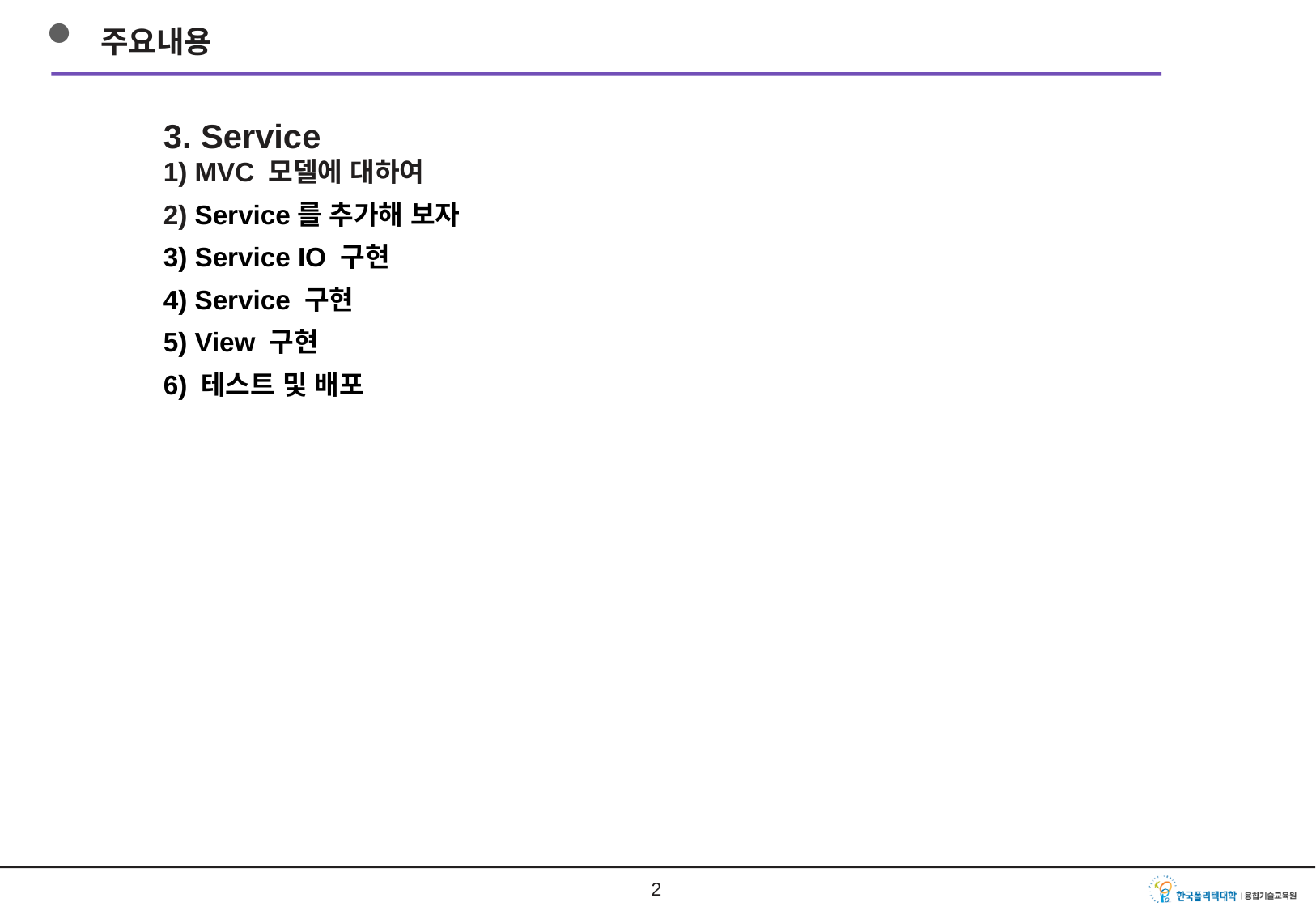

주요내용
3. Service
1) MVC 모델에 대하여
2) Service를 추가해 보자
3) Service IO 구현
4) Service 구현
5) View 구현
6) 테스트 및 배포

2